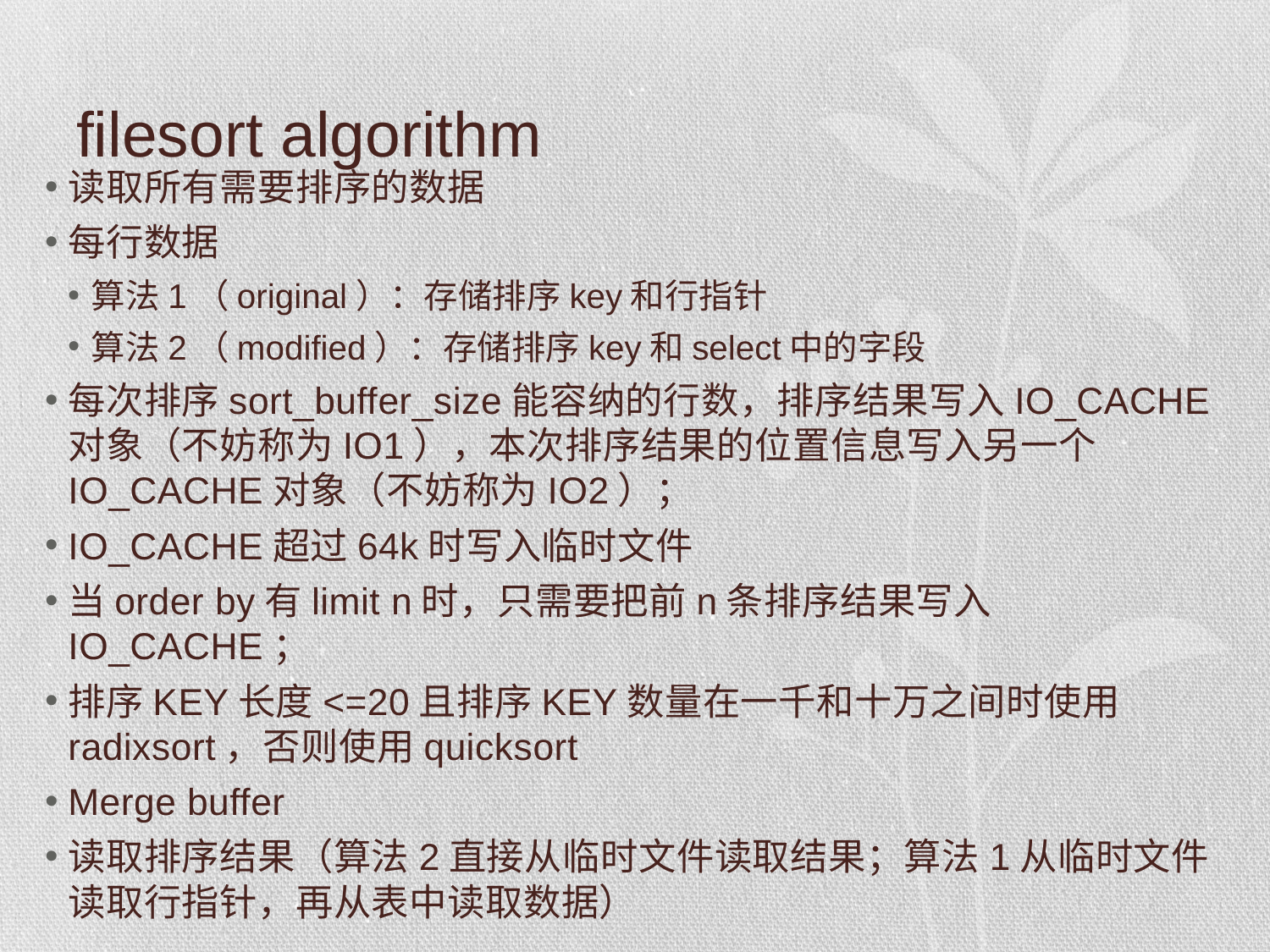

# filesort algorithm
读取所有需要排序的数据
每行数据
算法1（original）：存储排序key和行指针
算法2（modified）：存储排序key和select中的字段
每次排序sort_buffer_size能容纳的行数，排序结果写入IO_CACHE对象（不妨称为IO1），本次排序结果的位置信息写入另一个IO_CACHE对象（不妨称为IO2）；
IO_CACHE超过64k时写入临时文件
当order by有limit n时，只需要把前n条排序结果写入IO_CACHE；
排序KEY长度<=20且排序KEY数量在一千和十万之间时使用radixsort，否则使用quicksort
Merge buffer
读取排序结果（算法2直接从临时文件读取结果；算法1从临时文件读取行指针，再从表中读取数据）